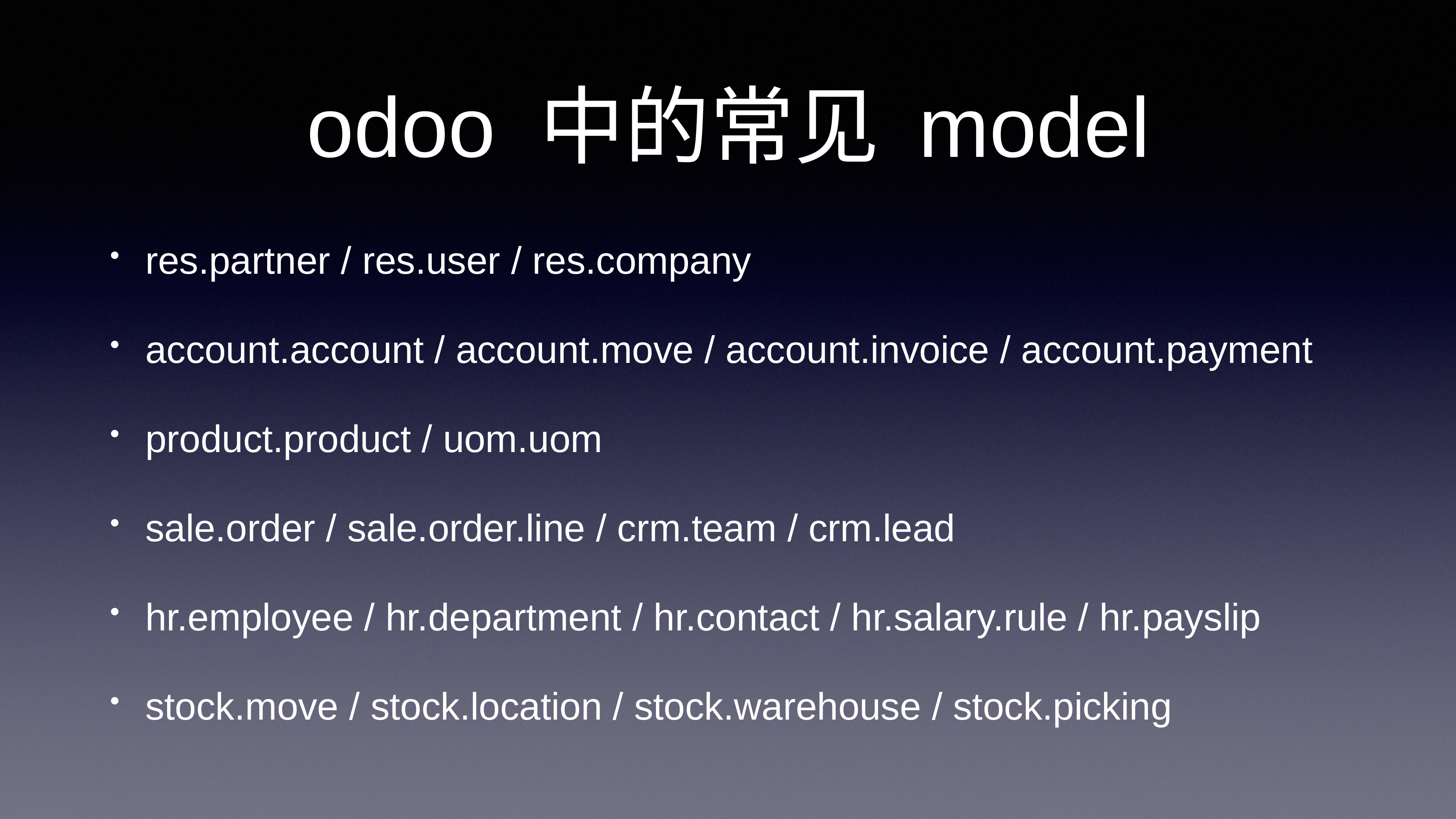

# odoo 中的常见 model
res.partner / res.user / res.company
account.account / account.move / account.invoice / account.payment
product.product / uom.uom
sale.order / sale.order.line / crm.team / crm.lead
hr.employee / hr.department / hr.contact / hr.salary.rule / hr.payslip
stock.move / stock.location / stock.warehouse / stock.picking